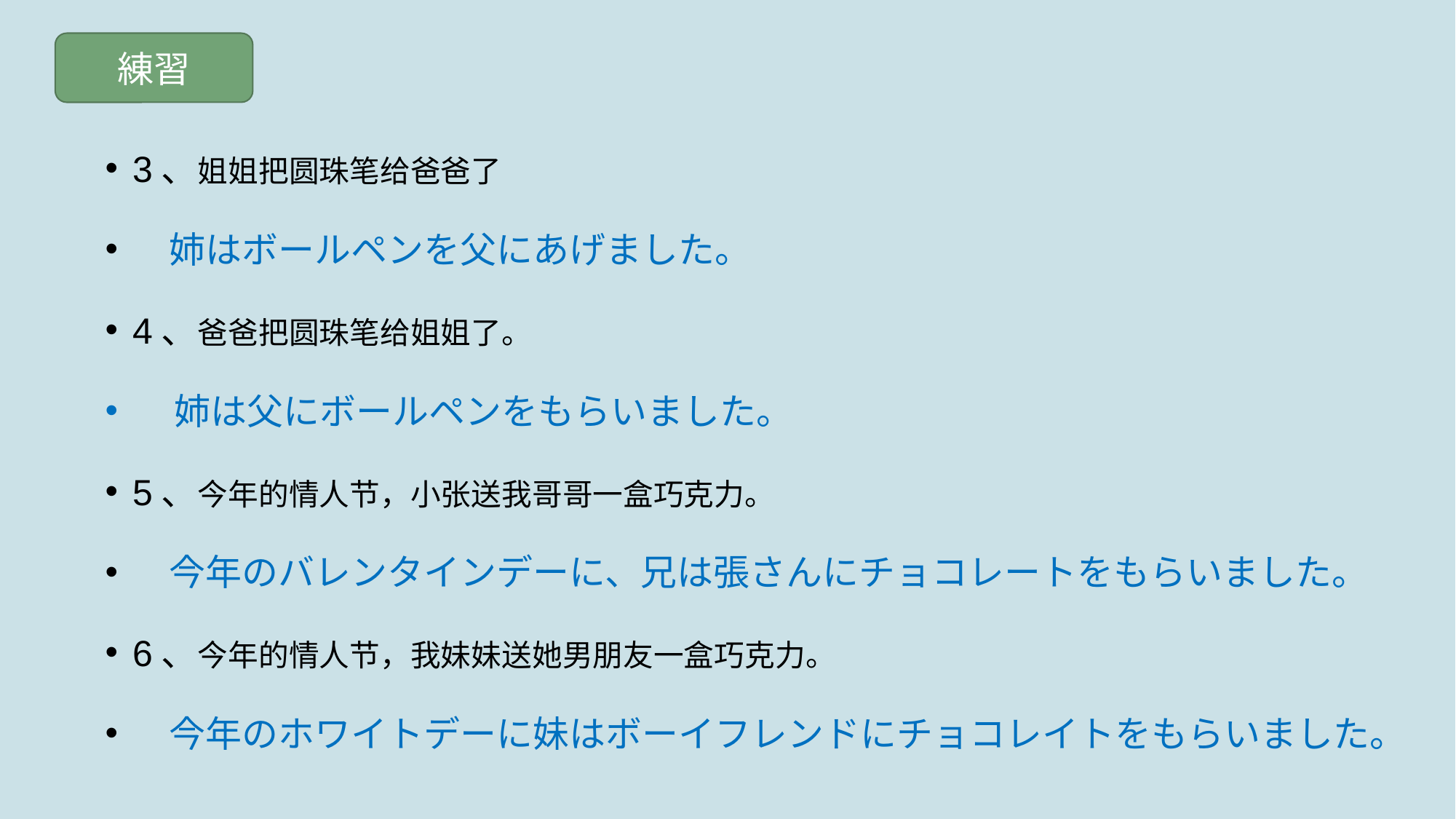

練習
3、姐姐把圆珠笔给爸爸了
　姉はボールペンを父にあげました。
4、爸爸把圆珠笔给姐姐了。
    姉は父にボールペンをもらいました。
5、今年的情人节，小张送我哥哥一盒巧克力。
　今年のバレンタインデーに、兄は張さんにチョコレートをもらいました。
6、今年的情人节，我妹妹送她男朋友一盒巧克力。
　今年のホワイトデーに妹はボーイフレンドにチョコレイトをもらいました。